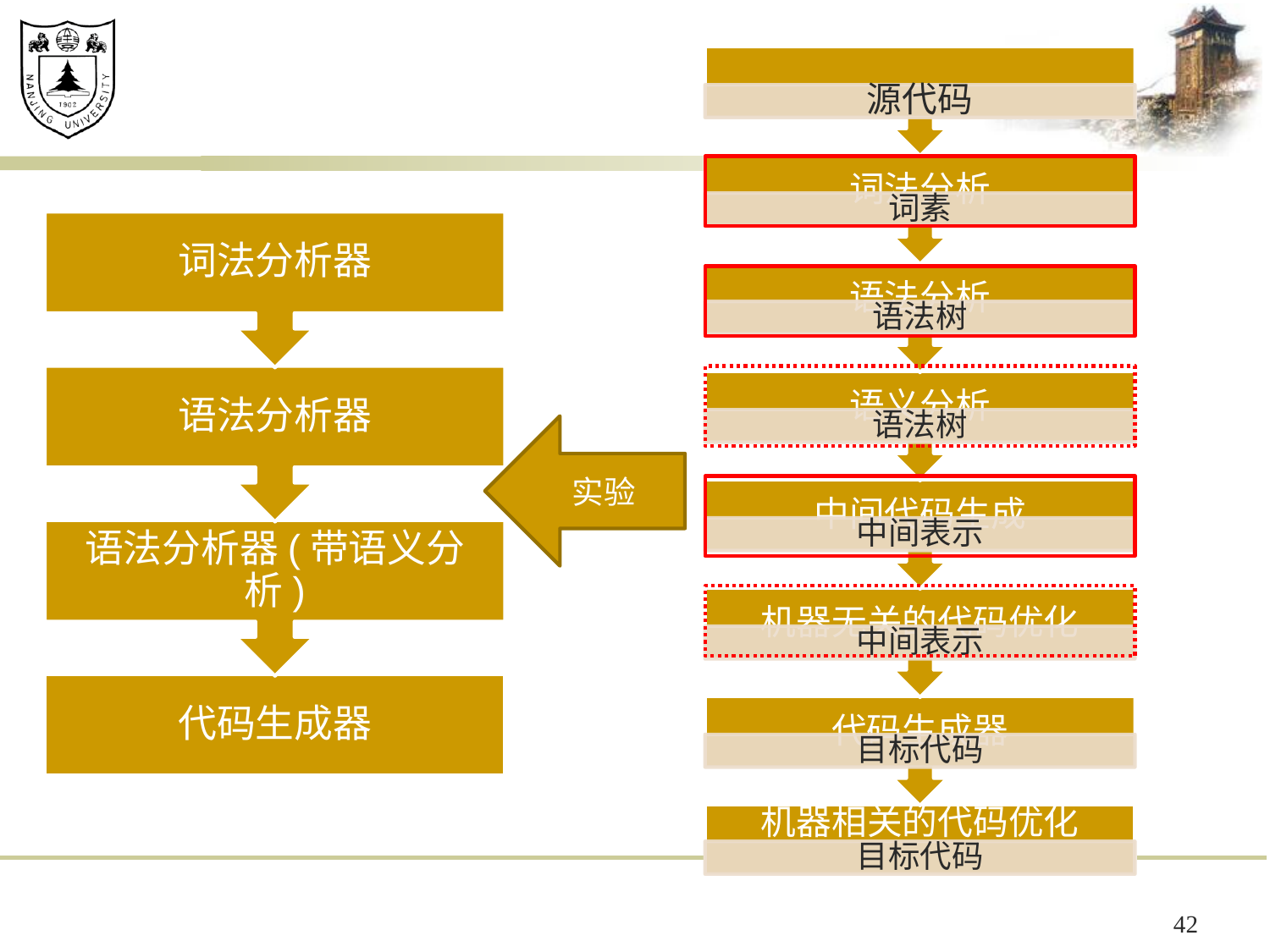

#
机器相关的代码优化
目标代码
代码生成器
目标代码
机器无关的代码优化
中间表示
中间代码生成
中间表示
语义分析
语法树
语法分析
语法树
词法分析
词素

源代码

代码生成器
语法分析器(带语义分析)
语法分析器
词法分析器

实验